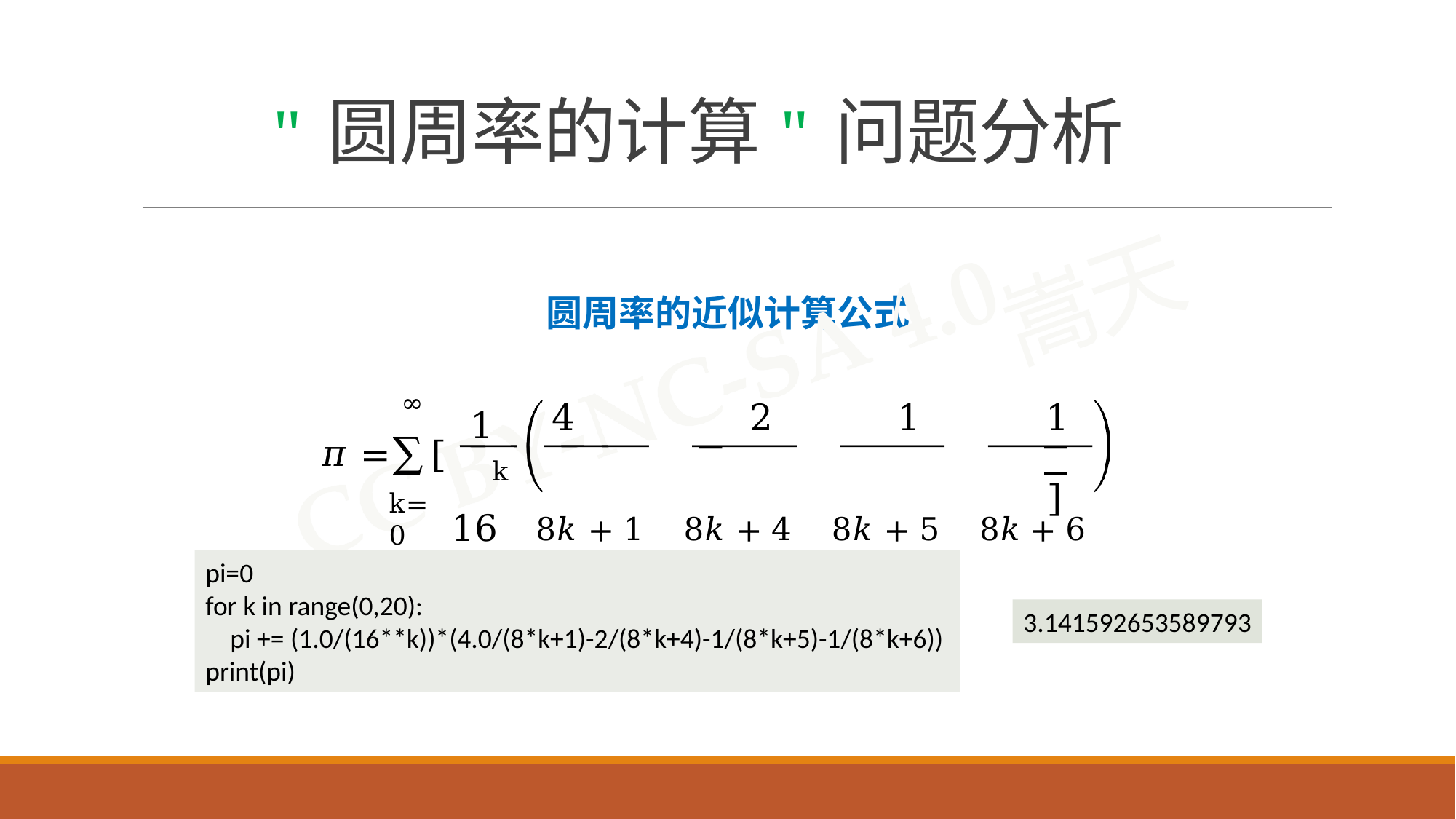

# "圆周率的计算"问题分析

圆周率的近似计算公式
∞
𝜋 =∑[
4	2	1	1
−	−	−	]
16	8𝑘 + 1	8𝑘 + 4	8𝑘 + 5	8𝑘 + 6
1
k
k=0
pi=0
for k in range(0,20):
    pi += (1.0/(16**k))*(4.0/(8*k+1)-2/(8*k+4)-1/(8*k+5)-1/(8*k+6))
print(pi)
3.141592653589793